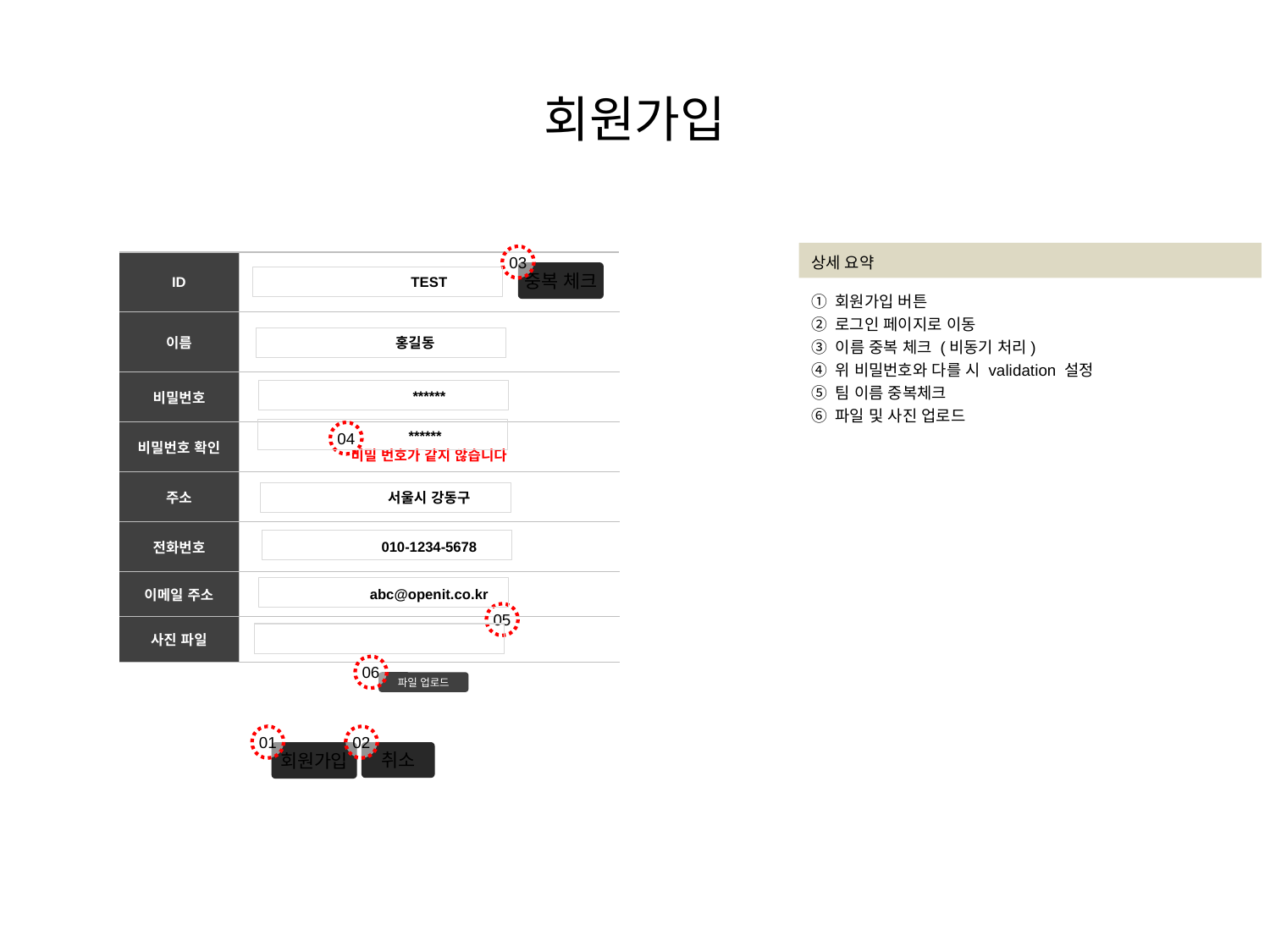

# 회원가입
상세 요약
03
| ID | TEST |
| --- | --- |
| 이름 | 홍길동 |
| 비밀번호 | \*\*\*\*\*\* |
| 비밀번호 확인 | \*\*\*\*\*\* 비밀 번호가 같지 않습니다 |
| 주소 | 서울시 강동구 |
| 전화번호 | 010-1234-5678 |
| 이메일 주소 | abc@openit.co.kr |
| 사진 파일 |  |
중복 체크

① 회원가입 버튼
② 로그인 페이지로 이동
③ 이름 중복 체크 (비동기 처리)
④ 위 비밀번호와 다를 시 validation 설정
⑤ 팀 이름 중복체크
⑥ 파일 및 사진 업로드

04

05

06
파일 업로드
01
02
회원가입
취소